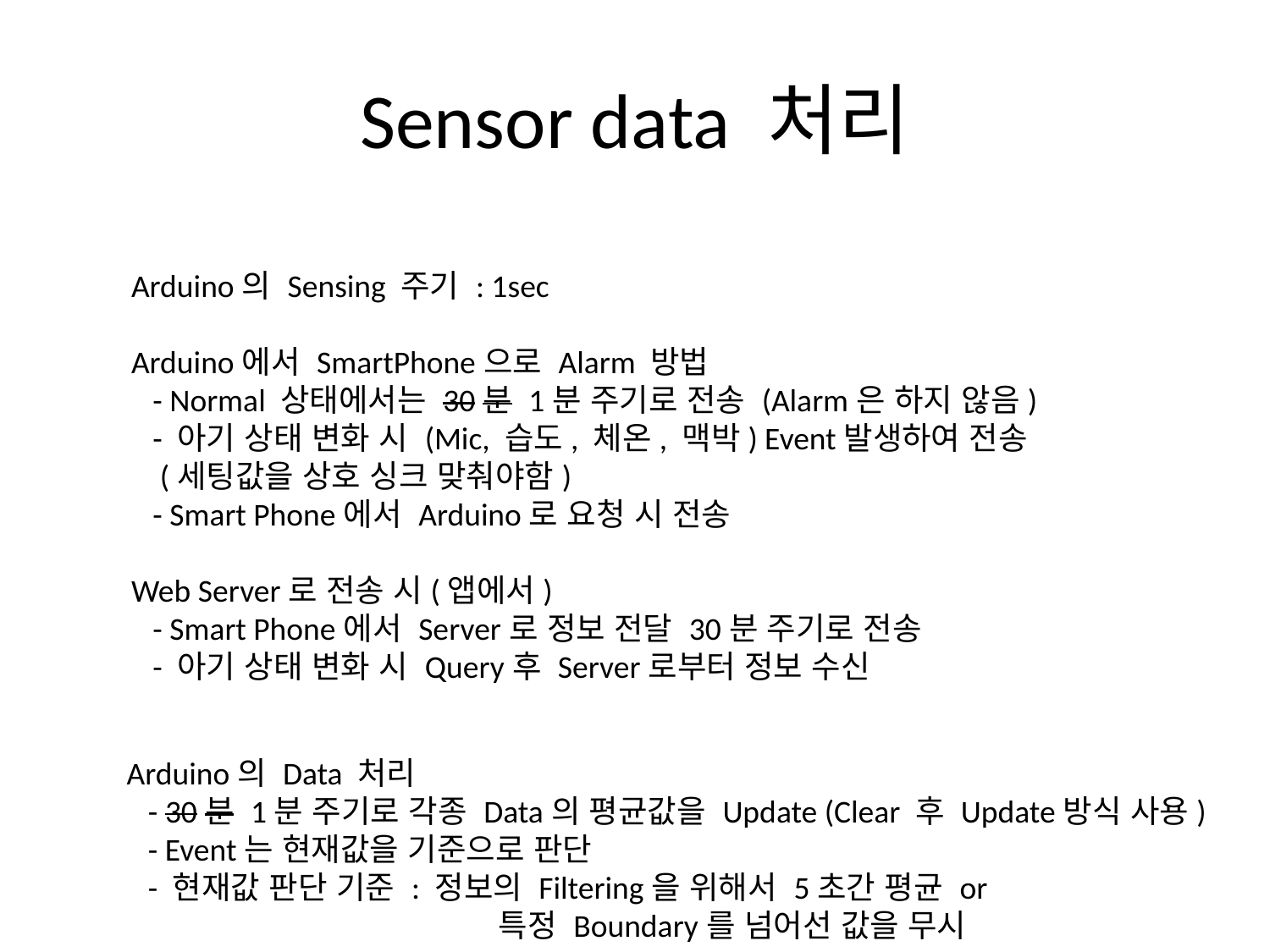

# Sensor data 처리
Arduino의 Sensing 주기 : 1sec

Arduino에서 SmartPhone으로 Alarm 방법
   - Normal 상태에서는 30분 1분 주기로 전송 (Alarm은 하지 않음)
   - 아기 상태 변화 시 (Mic, 습도, 체온, 맥박) Event발생하여 전송
    (세팅값을 상호 싱크 맞춰야함)
   - Smart Phone에서 Arduino로 요청 시 전송

Web Server로 전송 시(앱에서)
   - Smart Phone에서 Server로 정보 전달 30분 주기로 전송
   - 아기 상태 변화 시 Query후 Server로부터 정보 수신

Arduino의 Data 처리
   - 30분 1분 주기로 각종 Data의 평균값을 Update (Clear 후 Update방식 사용)
   - Event는 현재값을 기준으로 판단
   - 현재값 판단 기준 : 정보의 Filtering을 위해서 5초간 평균 or
                                         특정 Boundary를 넘어선 값을 무시